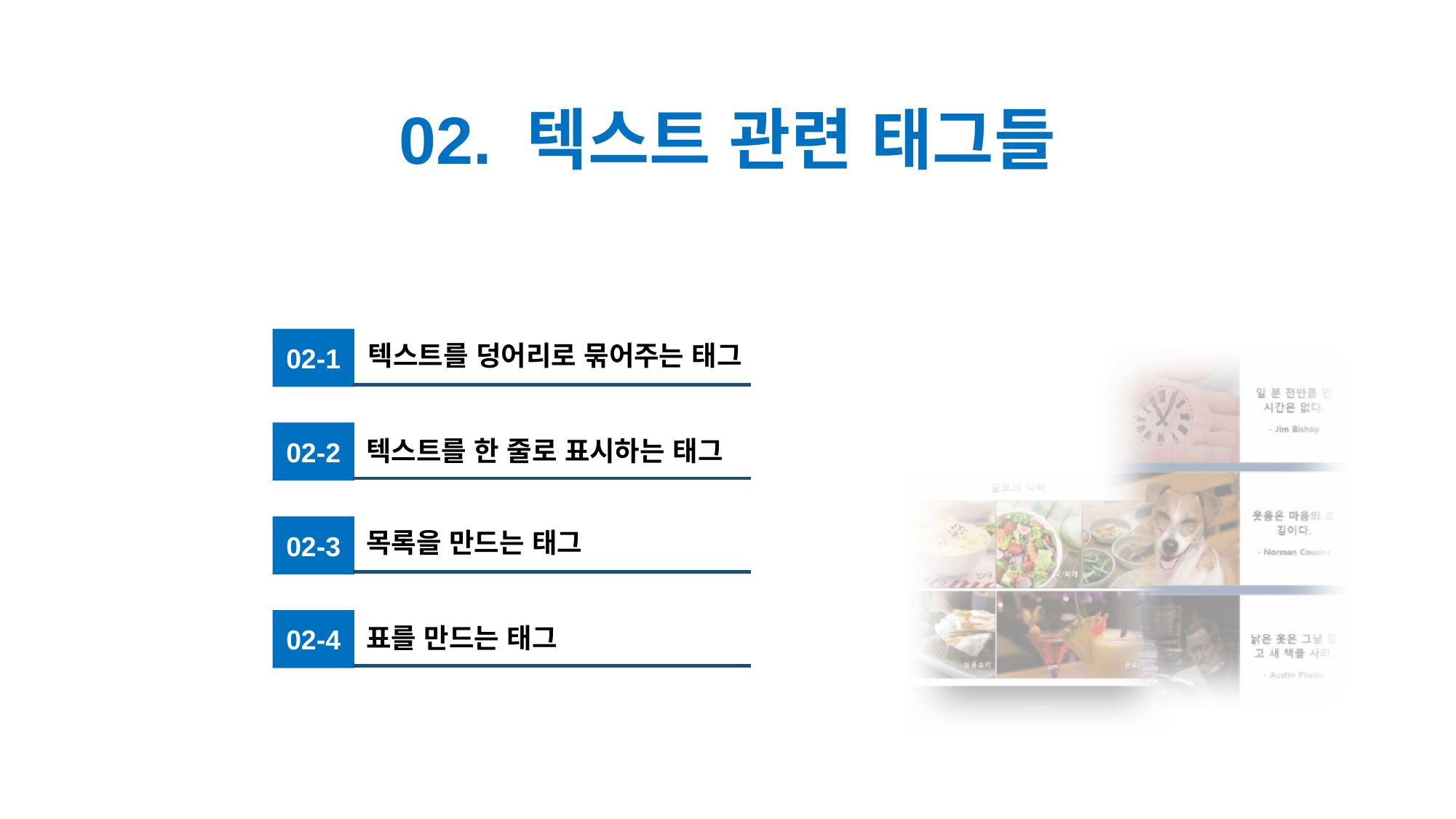

# 02. 텍스트 관련 태그들
02-1
텍스트를 덩어리로 묶어주는 태그

02-2

텍스트를 한 줄로 표시하는 태그
02-3

목록을 만드는 태그
02-4

표를 만드는 태그